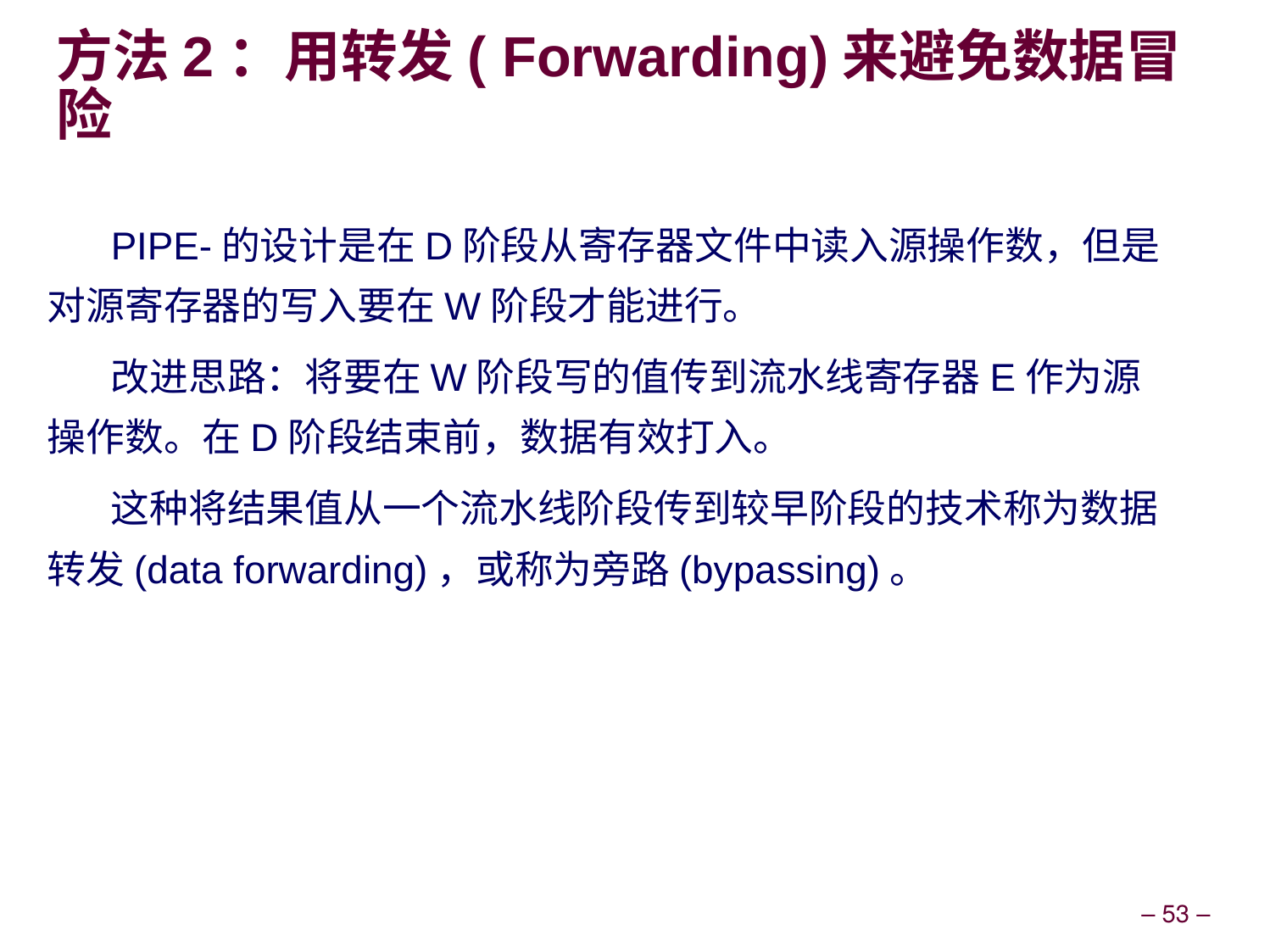

# 方法2：用转发( Forwarding)来避免数据冒险
PIPE-的设计是在D阶段从寄存器文件中读入源操作数，但是对源寄存器的写入要在W阶段才能进行。
改进思路：将要在W阶段写的值传到流水线寄存器E作为源操作数。在D阶段结束前，数据有效打入。
这种将结果值从一个流水线阶段传到较早阶段的技术称为数据转发(data forwarding)，或称为旁路(bypassing)。